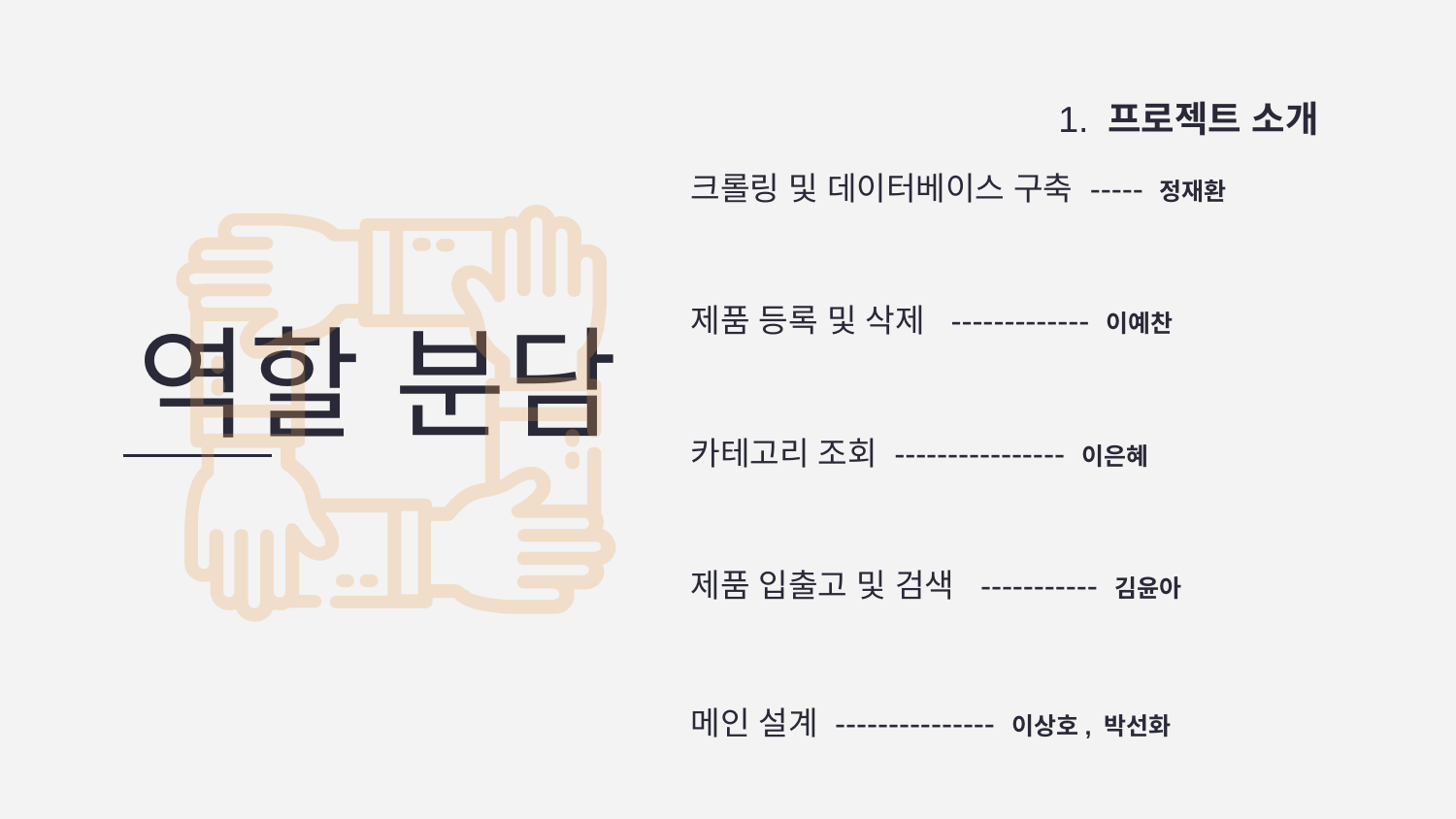

1. 프로젝트 소개
# 역할 분담
크롤링 및 데이터베이스 구축 ----- 정재환

제품 등록 및 삭제  ------------- 이예찬

카테고리 조회 ---------------- 이은혜

제품 입출고 및 검색  ----------- 김윤아

메인 설계 --------------- 이상호, 박선화